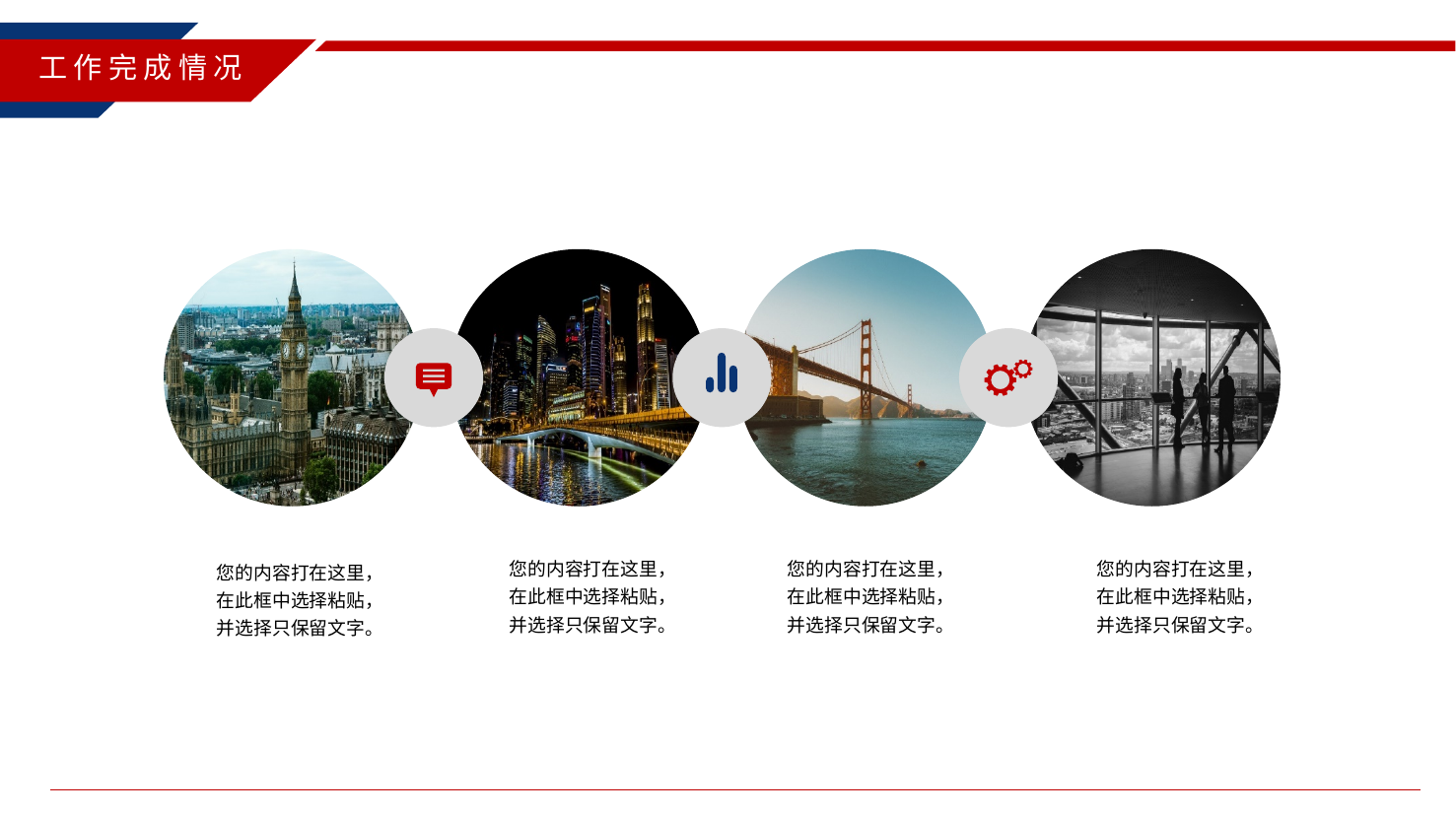

工作完成情况

您的内容打在这里，在此框中选择粘贴，并选择只保留文字。
您的内容打在这里，在此框中选择粘贴，并选择只保留文字。
您的内容打在这里，在此框中选择粘贴，并选择只保留文字。
您的内容打在这里，在此框中选择粘贴，并选择只保留文字。